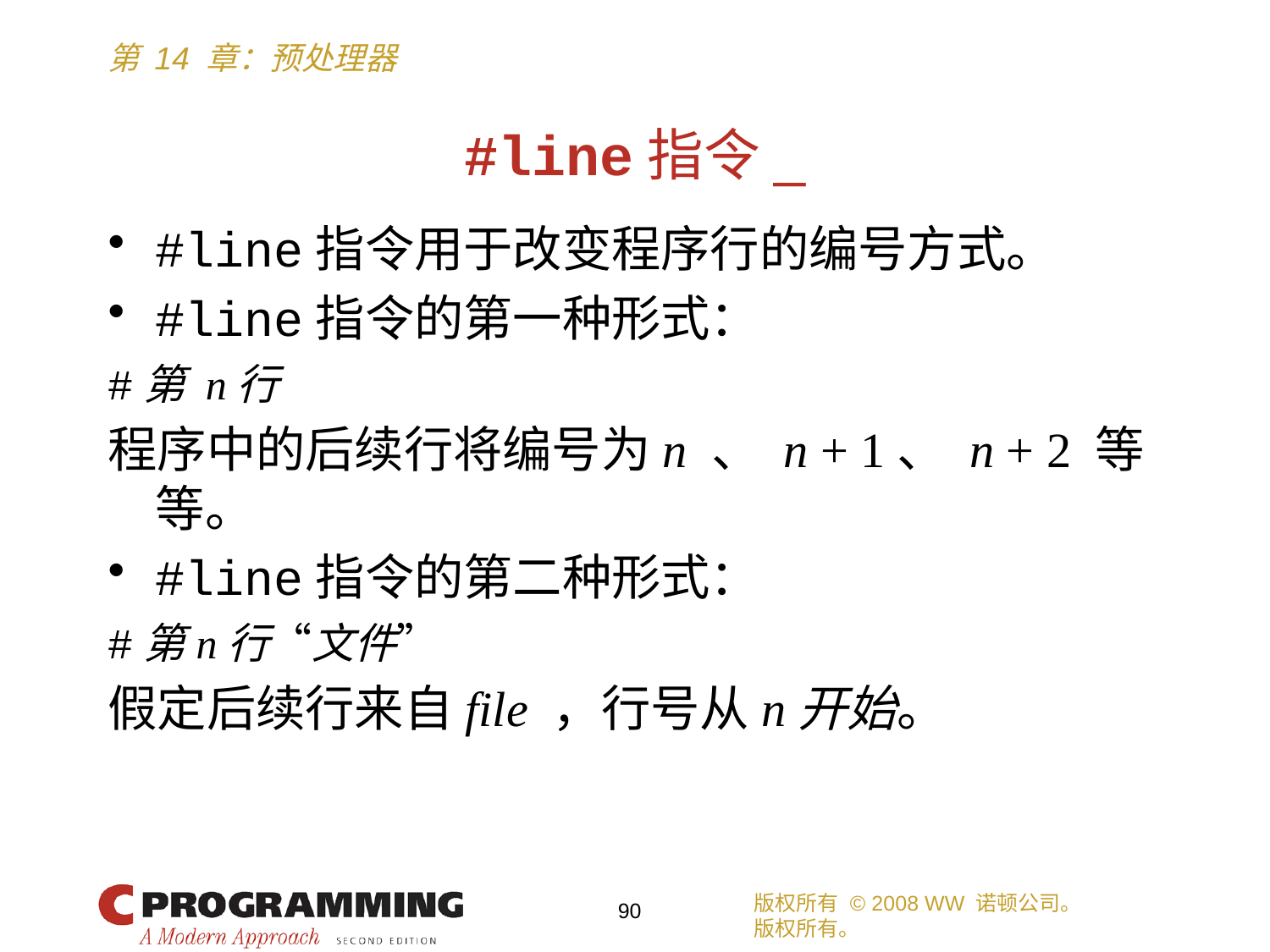

# #line指令_
#line指令用于改变程序行的编号方式。
#line指令的第一种形式：
#第 n行
程序中的后续行将编号为n 、 n + 1、 n + 2 等等。
#line指令的第二种形式：
#第n行“文件”
假定后续行来自file ，行号从n开始。
版权所有 © 2008 WW 诺顿公司。
版权所有。
90